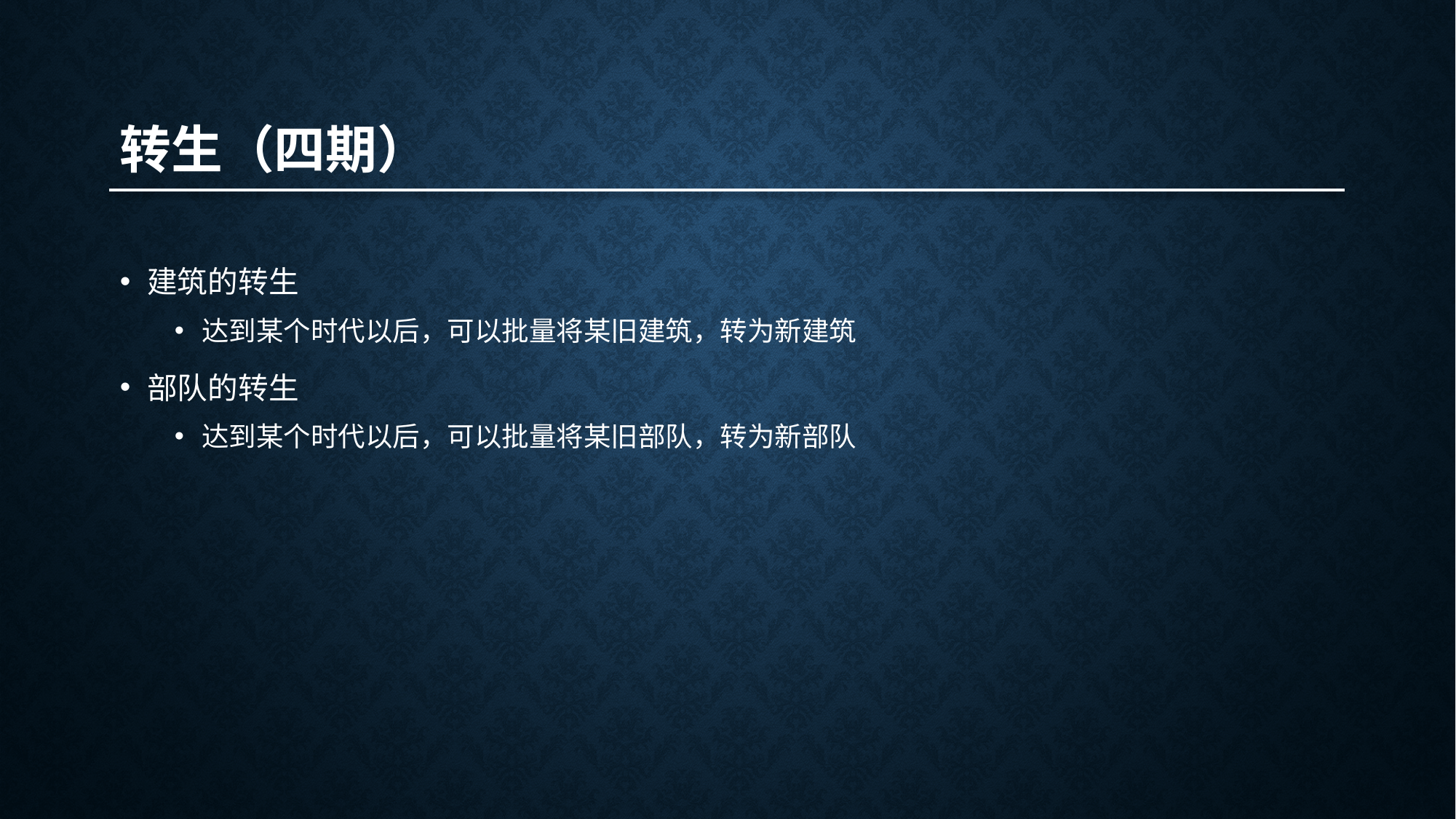

转生（四期）
建筑的转生
达到某个时代以后，可以批量将某旧建筑，转为新建筑
部队的转生
达到某个时代以后，可以批量将某旧部队，转为新部队